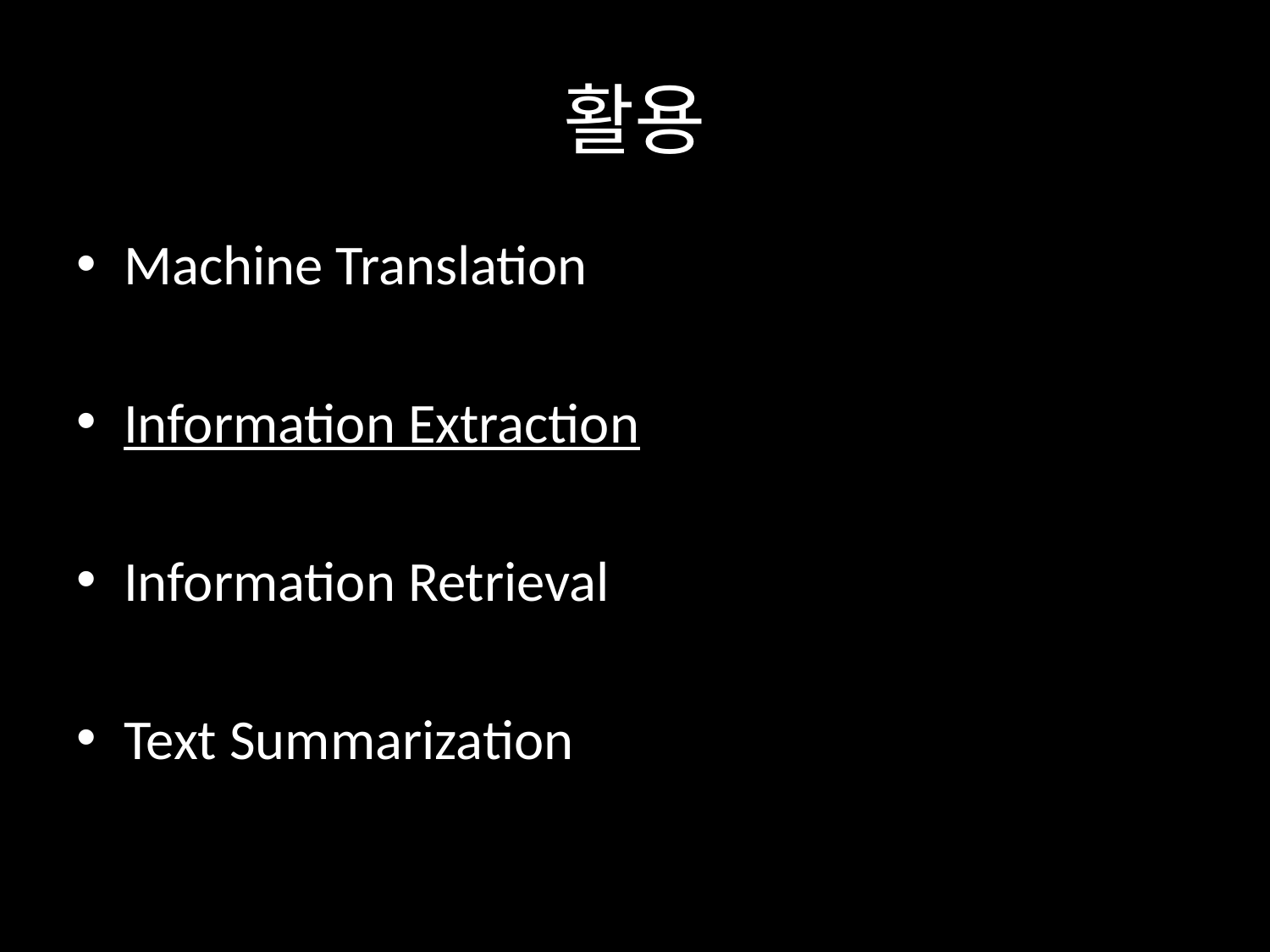

# 활용
Machine Translation

Information Extraction

Information Retrieval

Text Summarization